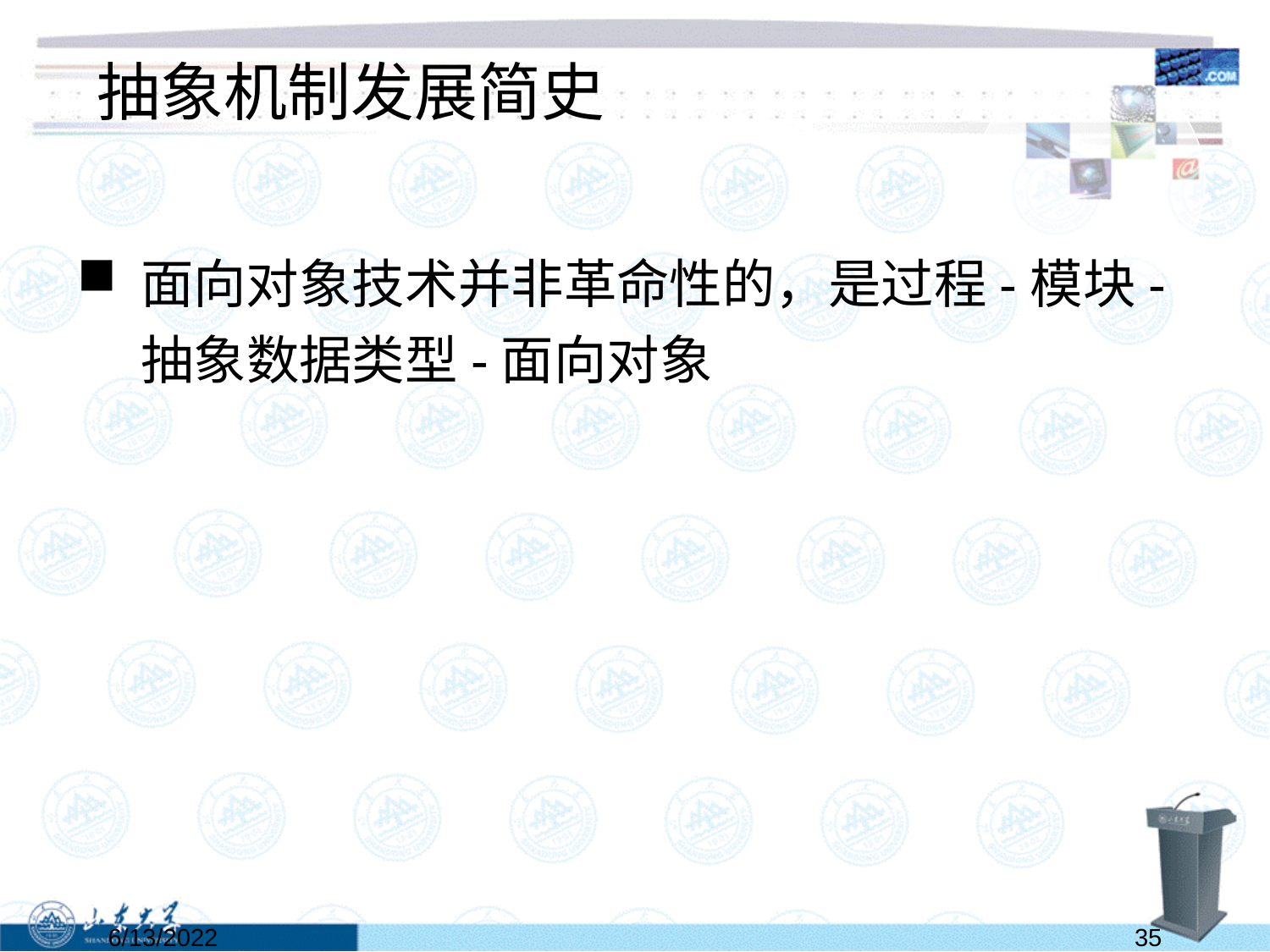

# 抽象机制发展简史
面向对象技术并非革命性的，是过程-模块-抽象数据类型-面向对象
6/13/2022
35